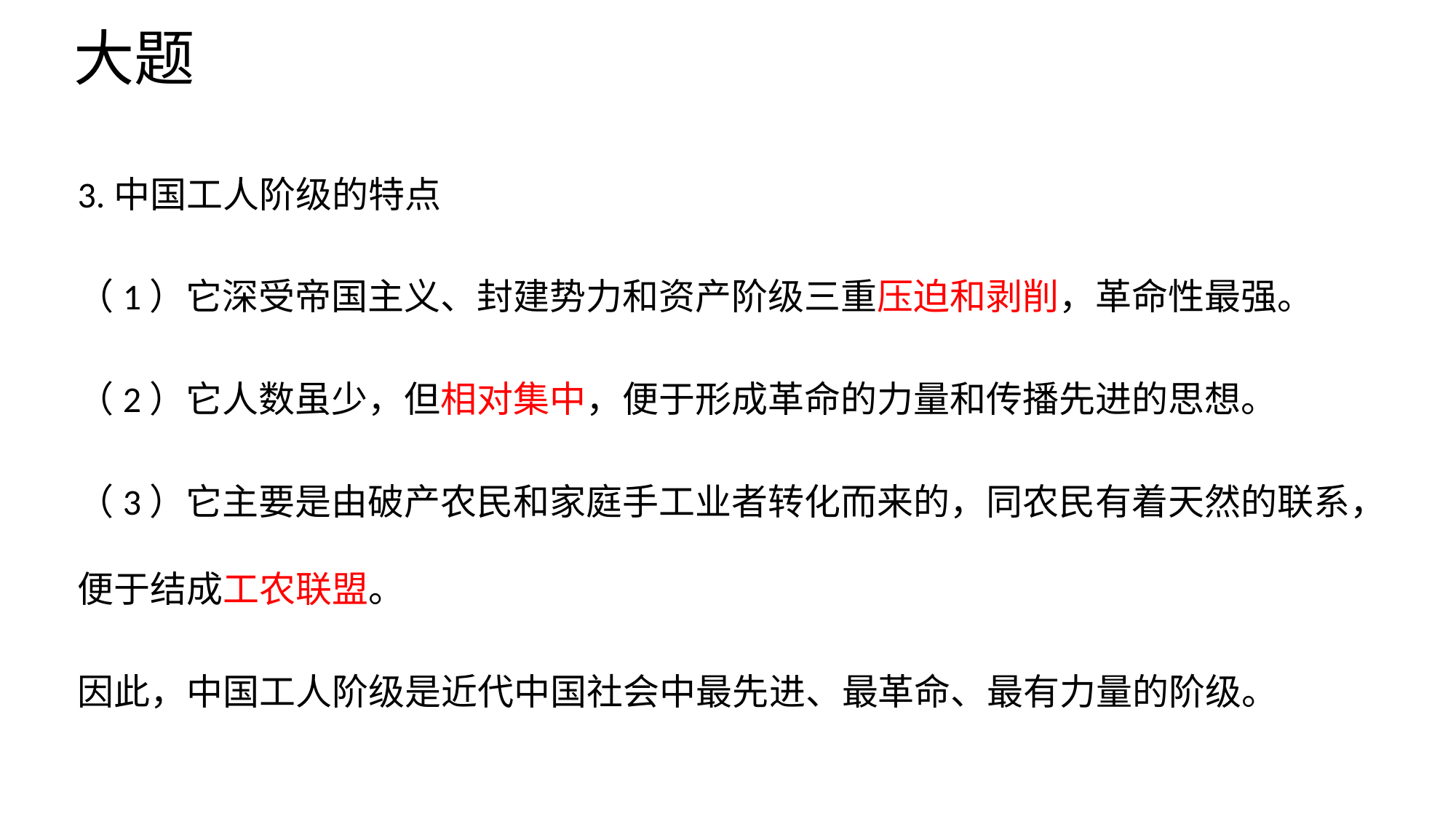

# 大题
3.中国工人阶级的特点
（1）它深受帝国主义、封建势力和资产阶级三重压迫和剥削，革命性最强。
（2）它人数虽少，但相对集中，便于形成革命的力量和传播先进的思想。
（3）它主要是由破产农民和家庭手工业者转化而来的，同农民有着天然的联系，便于结成工农联盟。
因此，中国工人阶级是近代中国社会中最先进、最革命、最有力量的阶级。